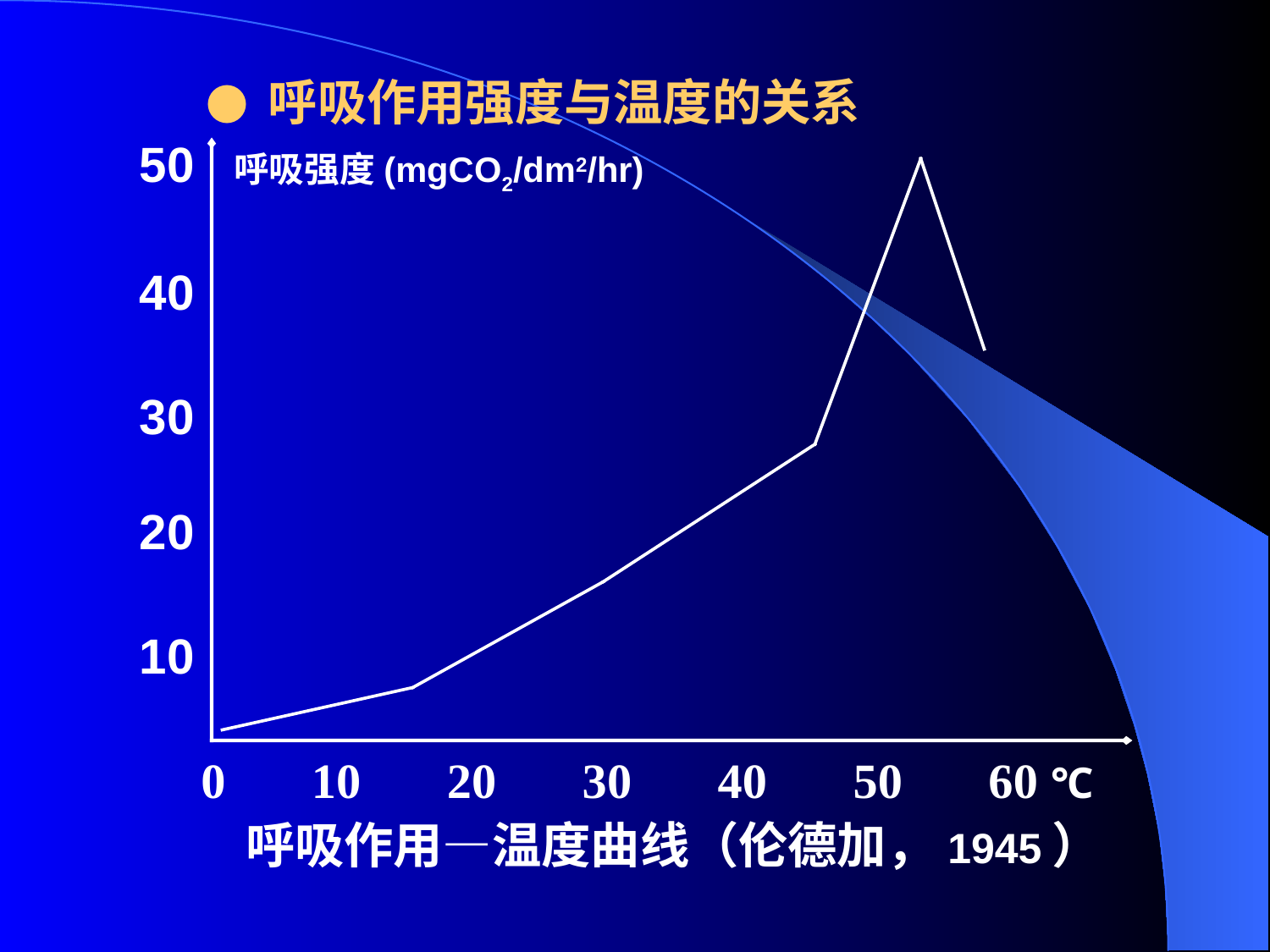

● 呼吸作用强度与温度的关系
50  呼吸强度(mgCO2/dm2/hr)

40

30

20

10

     0       10       20       30       40       50       60 ℃
  呼吸作用—温度曲线（伦德加，1945）